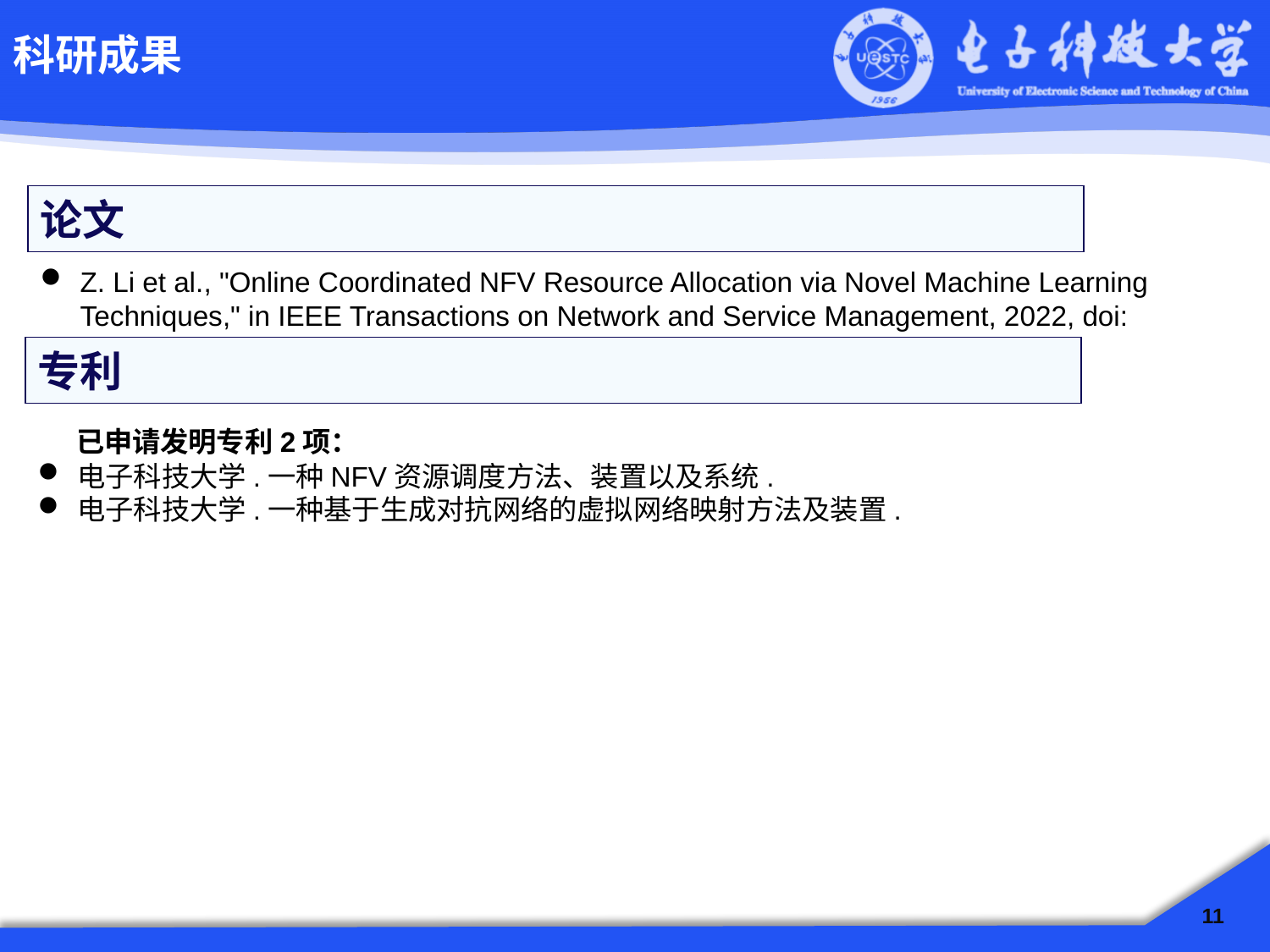

# 科研成果
论文
Z. Li et al., "Online Coordinated NFV Resource Allocation via Novel Machine Learning Techniques," in IEEE Transactions on Network and Service Management, 2022, doi: 10.1109/TNSM.2022.3205900.
专利
     已申请发明专利2项：
电子科技大学.一种NFV资源调度方法、装置以及系统.
电子科技大学.一种基于生成对抗网络的虚拟网络映射方法及装置.
11